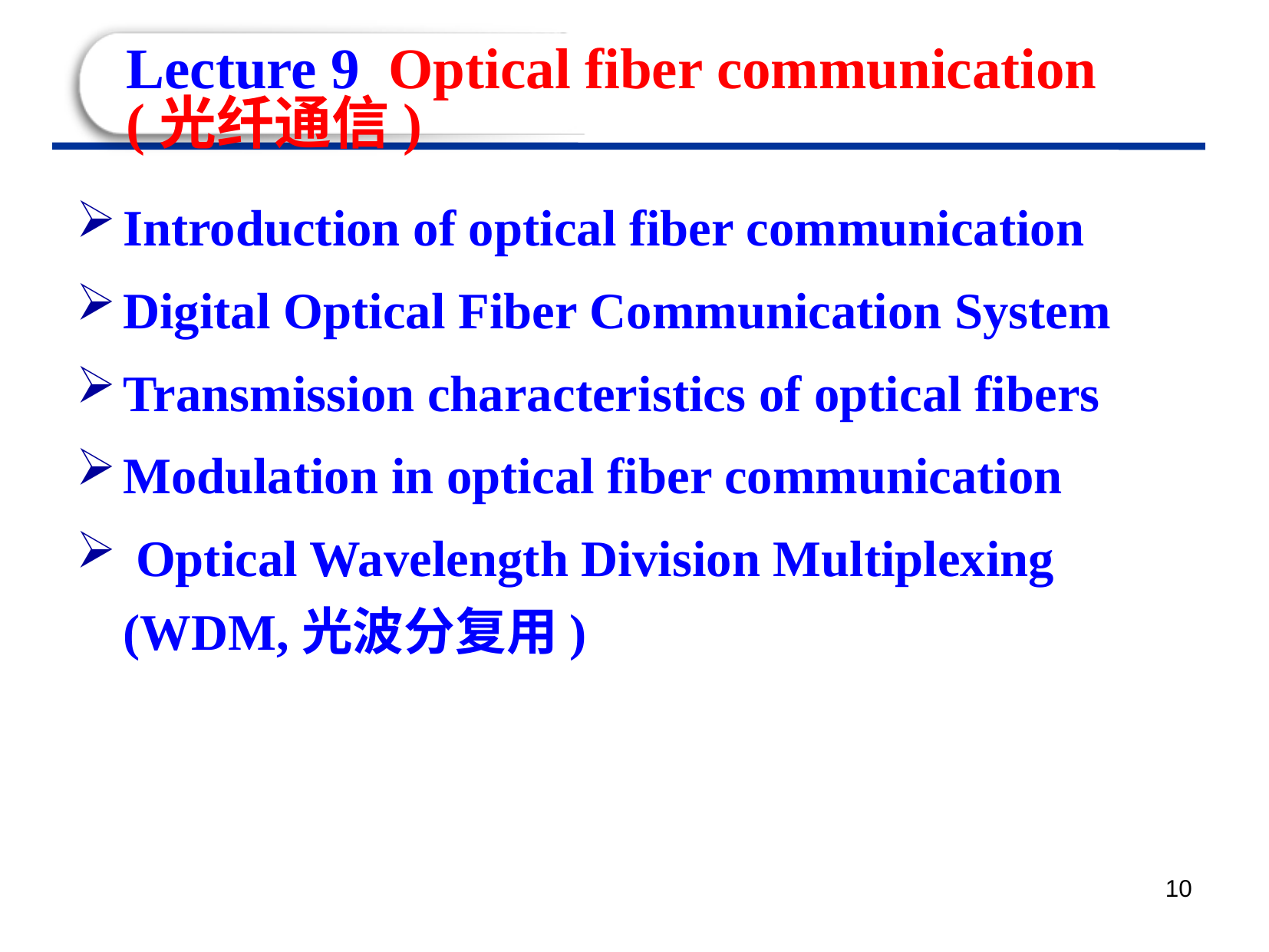

# Lecture 9  Optical fiber communication (光纤通信)
Introduction of optical fiber communication
Digital Optical Fiber Communication System
Transmission characteristics of optical fibers
Modulation in optical fiber communication
 Optical Wavelength Division Multiplexing (WDM,光波分复用)
10